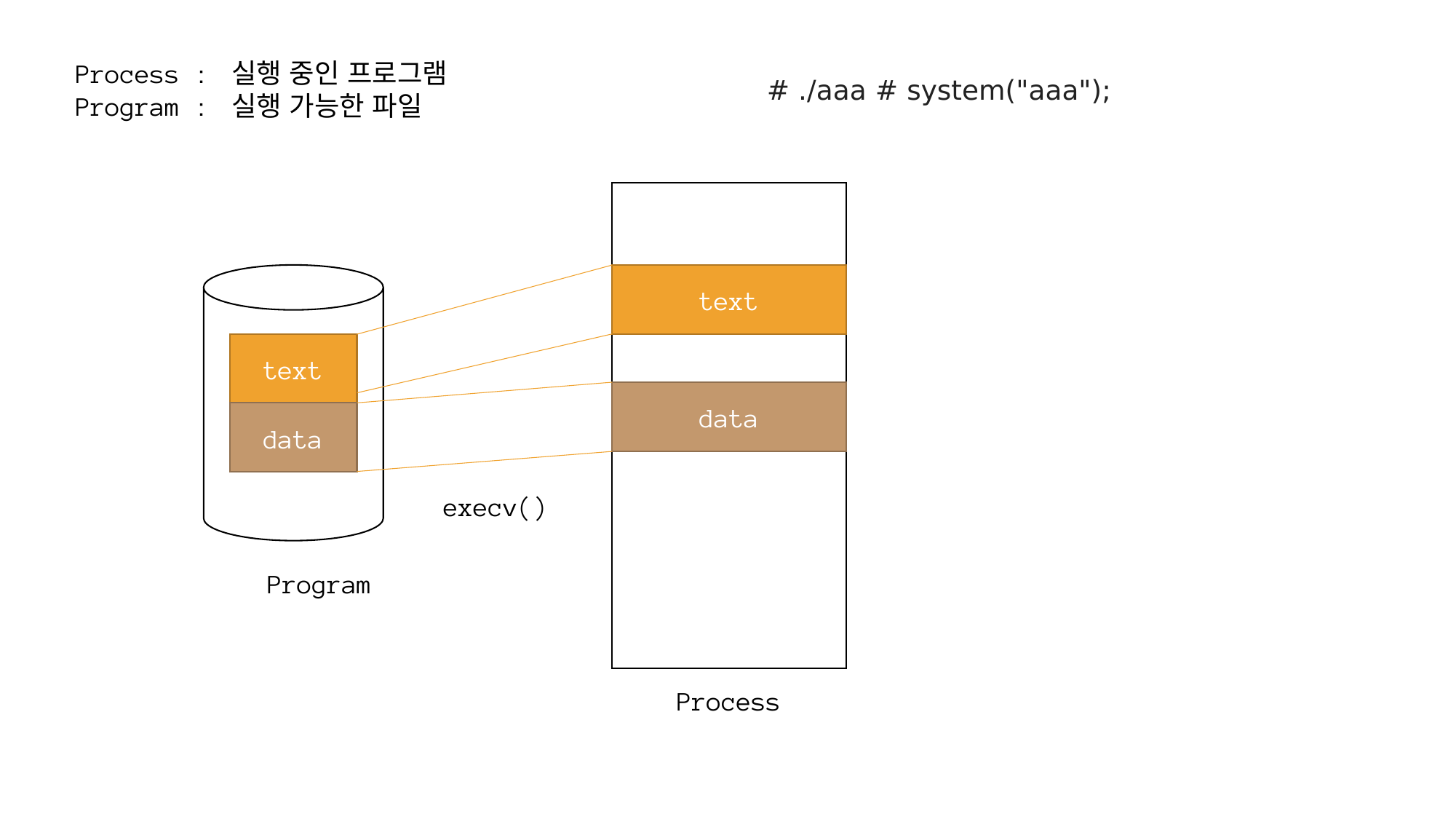

Process : 실행 중인 프로그램
Program : 실행 가능한 파일
# ./aaa # system("aaa");

text
text
data
data
execv()
Program
Process